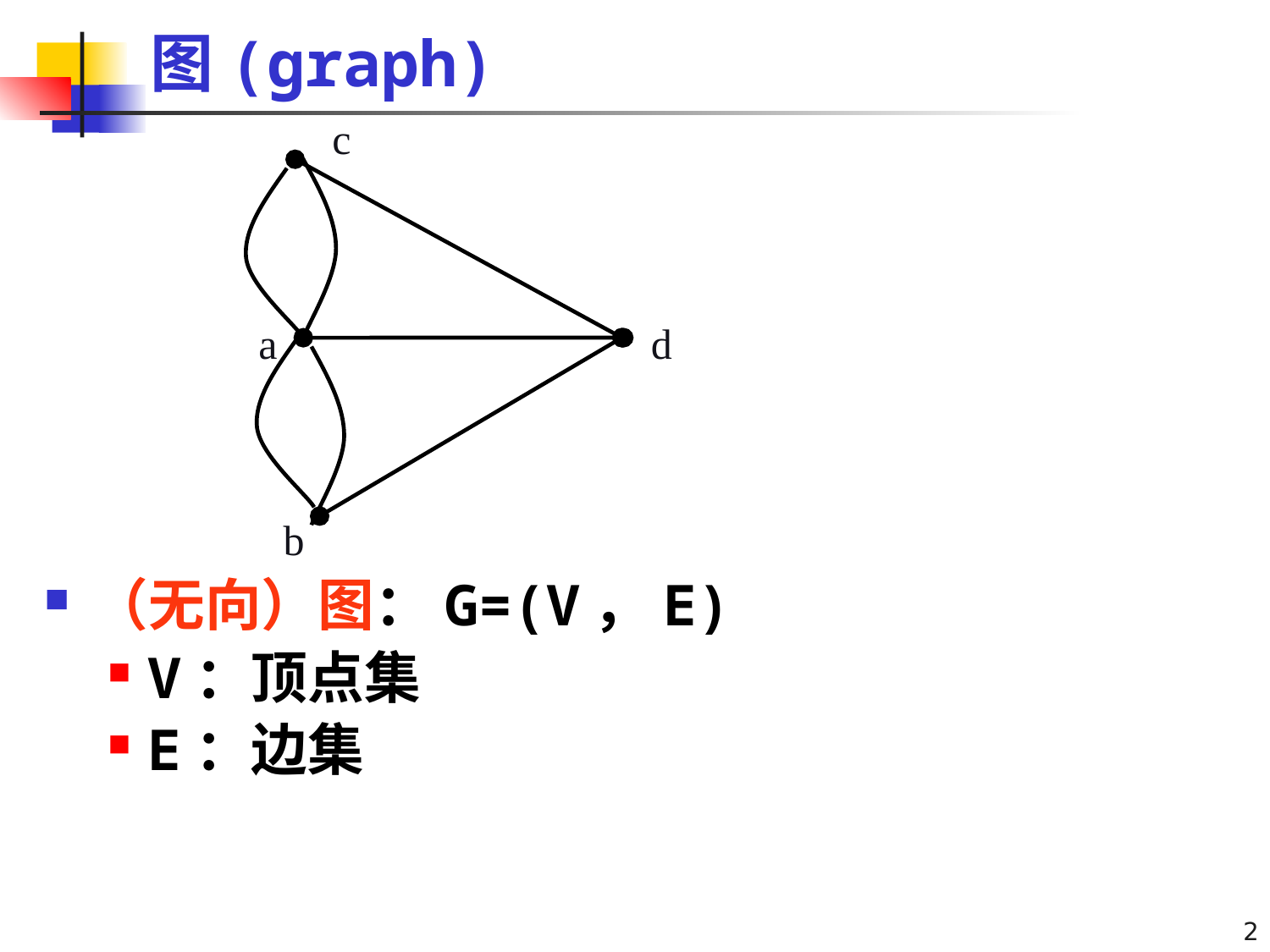

# 图(graph)
c

a
d

b
（无向）图：G=(V，E)
V：顶点集
E：边集
2